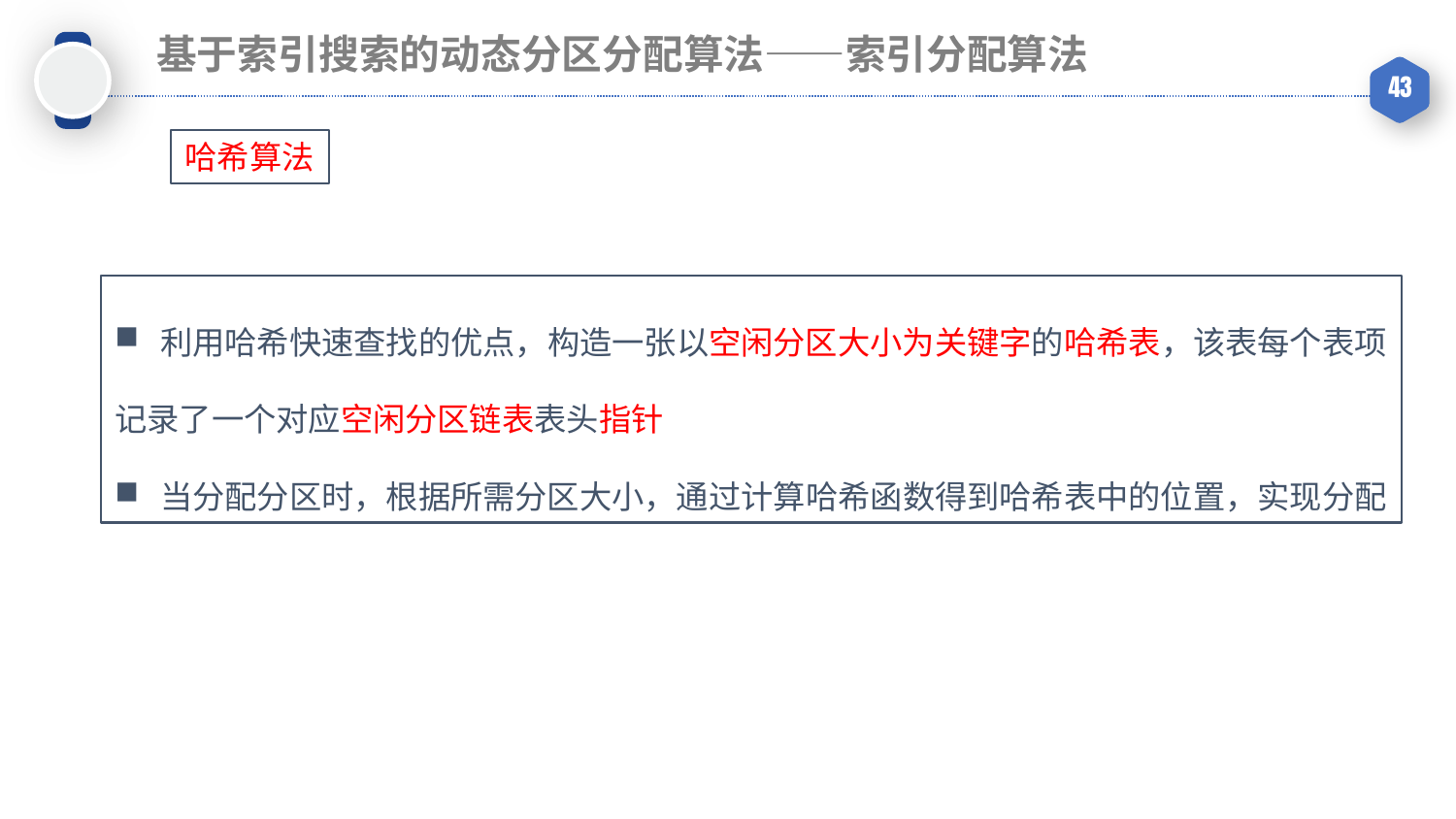

基于索引搜索的动态分区分配算法——索引分配算法
哈希算法
利用哈希快速查找的优点，构造一张以空闲分区大小为关键字的哈希表，该表每个表项
记录了一个对应空闲分区链表表头指针
当分配分区时，根据所需分区大小，通过计算哈希函数得到哈希表中的位置，实现分配